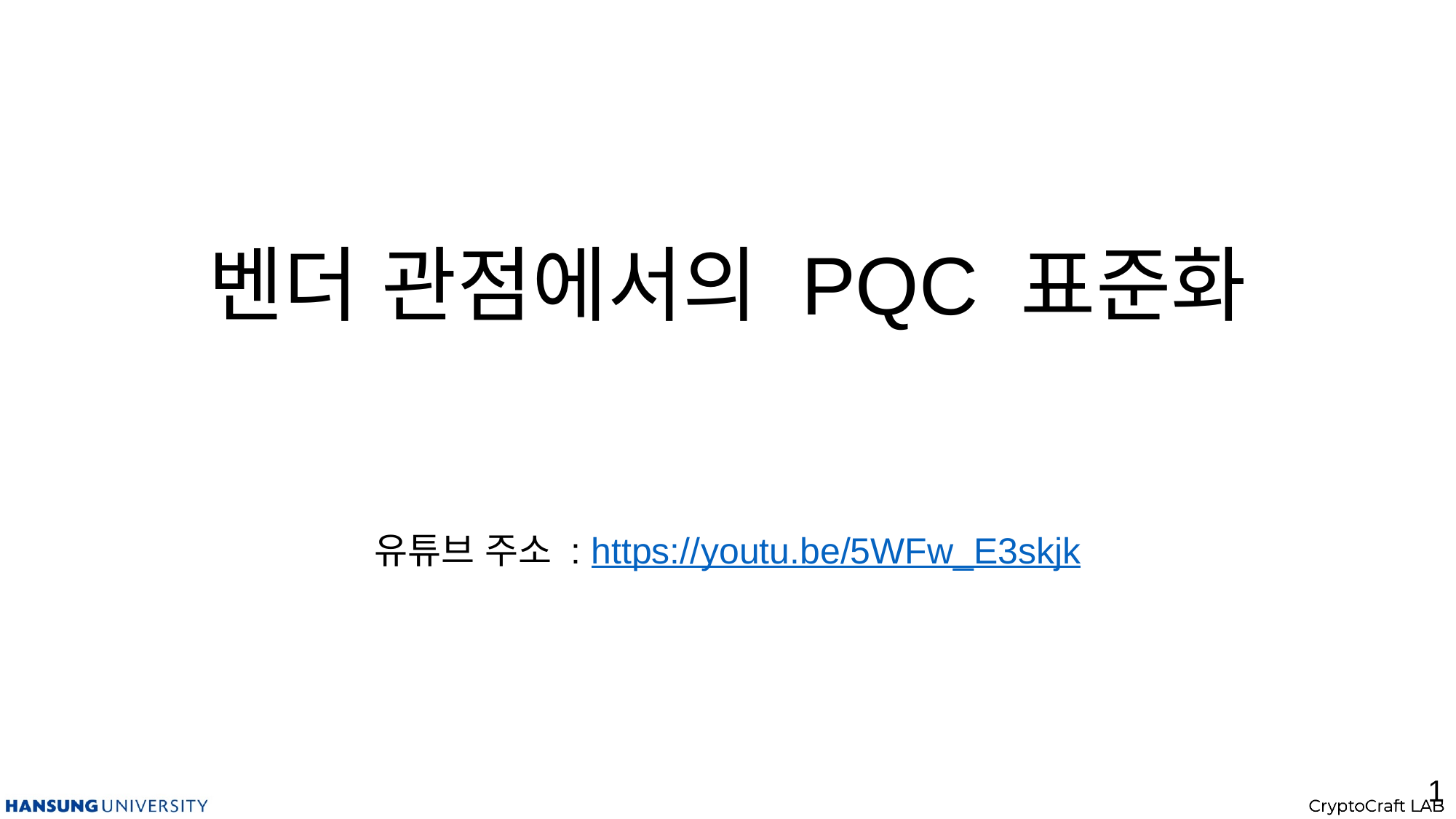

# 벤더 관점에서의 PQC 표준화
유튜브 주소 : https://youtu.be/5WFw_E3skjk